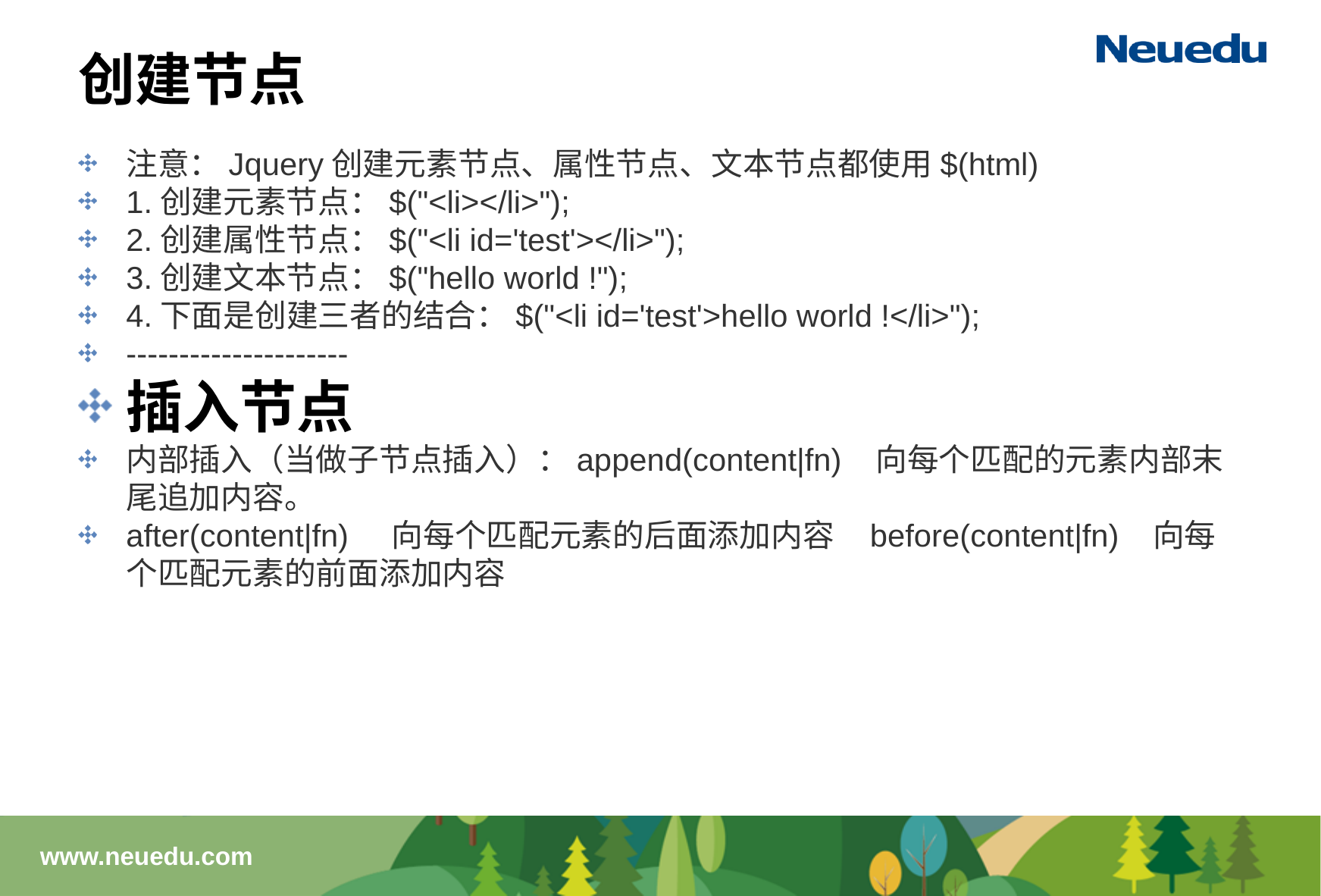

# 创建节点
注意：Jquery创建元素节点、属性节点、文本节点都使用$(html)
1.创建元素节点：$("<li></li>");
2.创建属性节点：$("<li id='test'></li>");
3.创建文本节点：$("hello world !");
4.下面是创建三者的结合：$("<li id='test'>hello world !</li>");
---------------------
插入节点
内部插入（当做子节点插入）：append(content|fn)   向每个匹配的元素内部末尾追加内容。
after(content|fn)    向每个匹配元素的后面添加内容    before(content|fn)   向每个匹配元素的前面添加内容